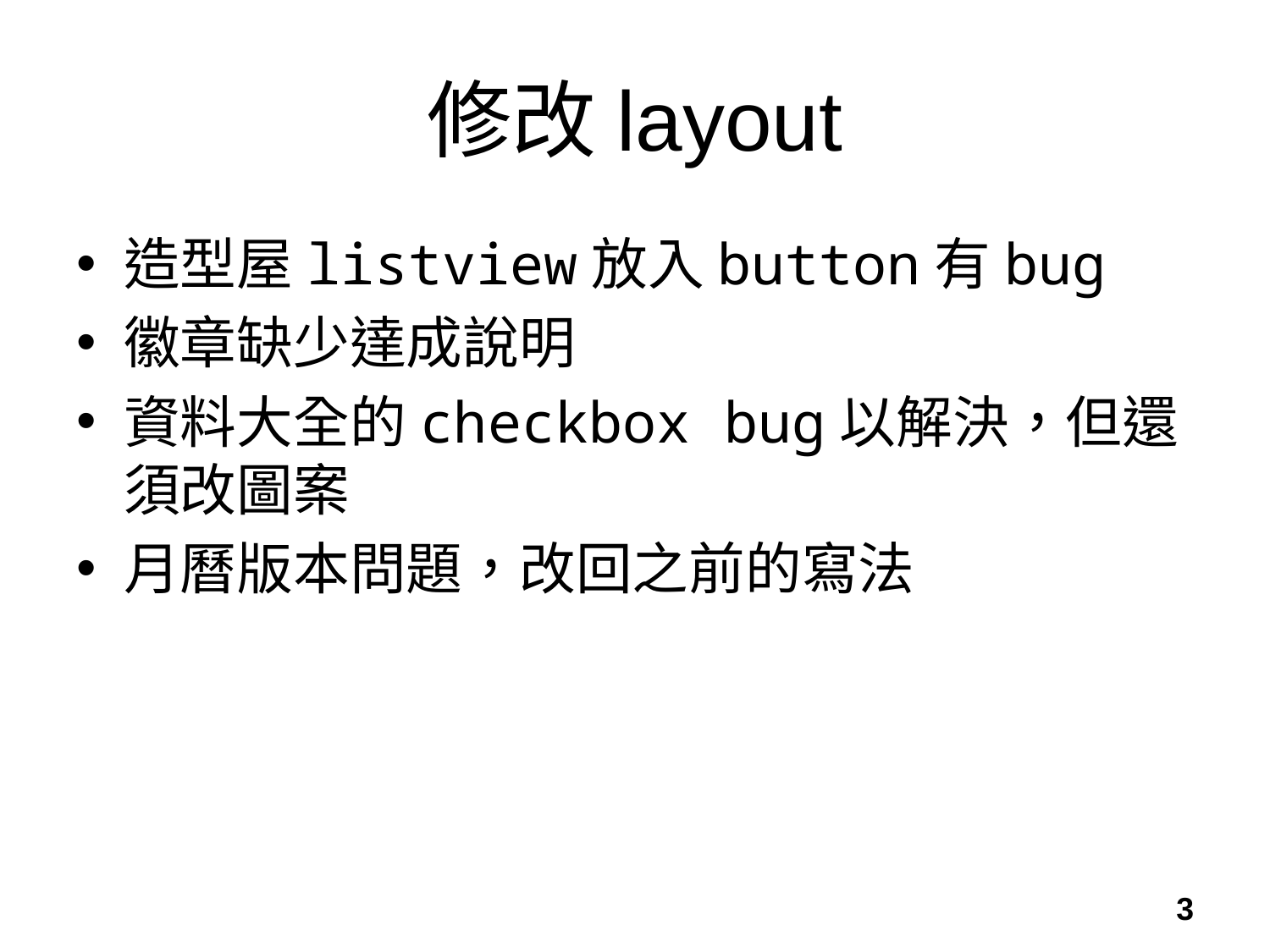

# 修改layout
造型屋listview放入button有bug
徽章缺少達成說明
資料大全的checkbox bug以解決，但還須改圖案
月曆版本問題，改回之前的寫法

3